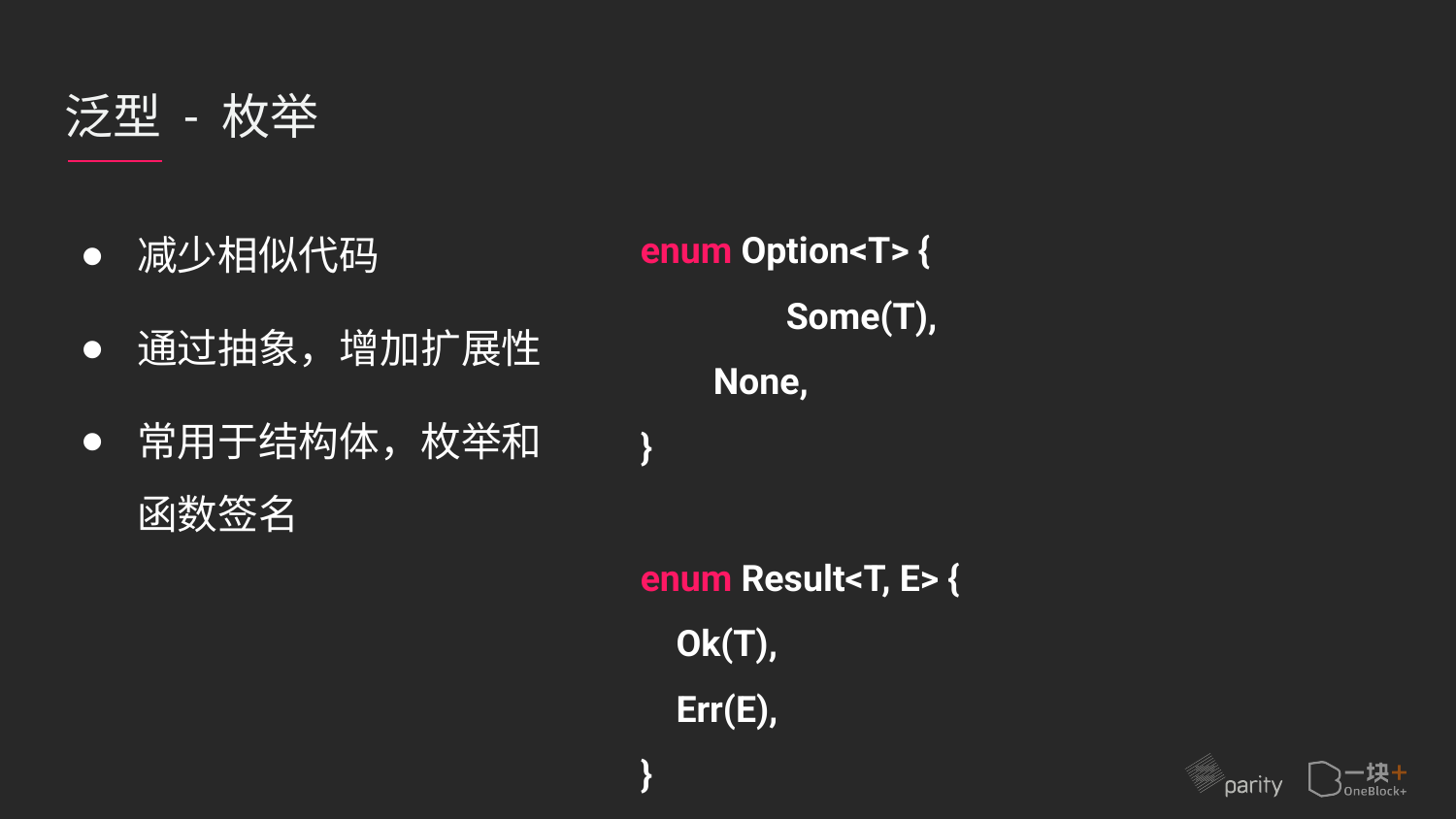

# 泛型 - 枚举
减少相似代码
通过抽象，增加扩展性
常用于结构体，枚举和函数签名

enum Option<T> {
    	Some(T),
None,
}

enum Result<T, E> {
    Ok(T),
    Err(E),
}